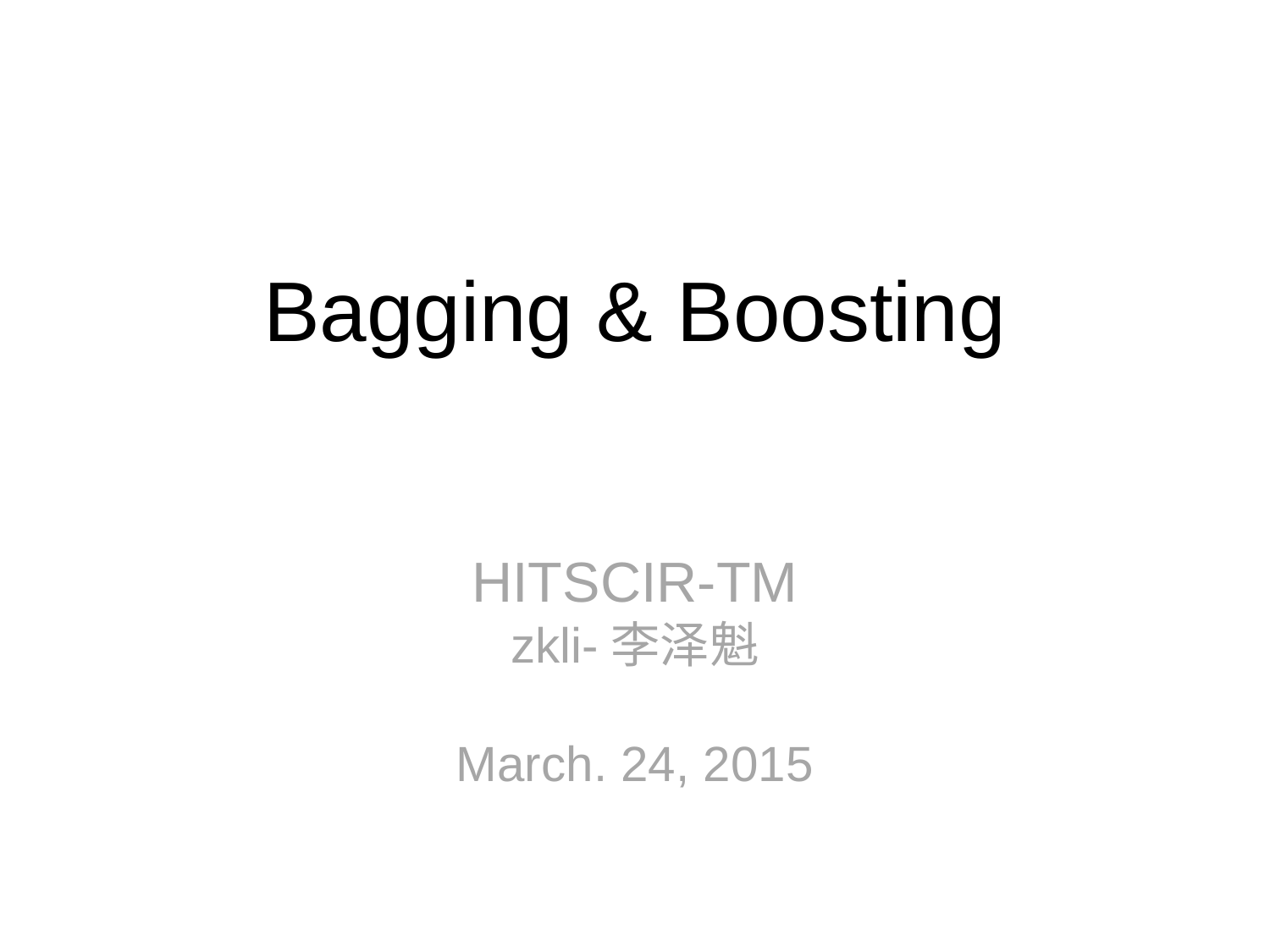

Bagging & Boosting
HITSCIR-TM
zkli-李泽魁

March. 24, 2015